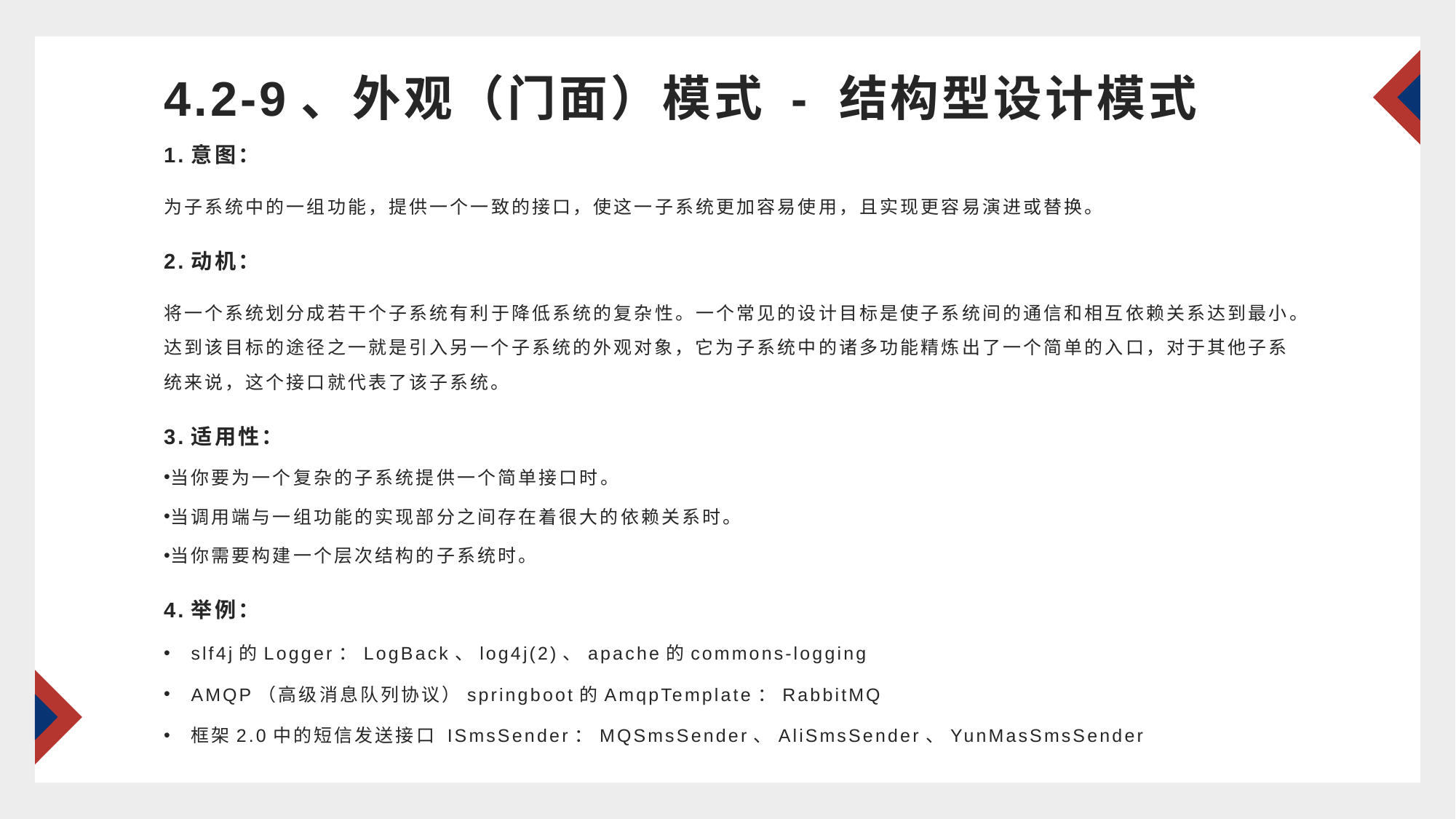

# 4.2-9、外观（门面）模式 - 结构型设计模式
1.意图：
为子系统中的一组功能，提供一个一致的接口，使这一子系统更加容易使用，且实现更容易演进或替换。
2.动机：
将一个系统划分成若干个子系统有利于降低系统的复杂性。一个常见的设计目标是使子系统间的通信和相互依赖关系达到最小。达到该目标的途径之一就是引入另一个子系统的外观对象，它为子系统中的诸多功能精炼出了一个简单的入口，对于其他子系统来说，这个接口就代表了该子系统。
3.适用性：
当你要为一个复杂的子系统提供一个简单接口时。
当调用端与一组功能的实现部分之间存在着很大的依赖关系时。
当你需要构建一个层次结构的子系统时。
4.举例：
slf4j的Logger：LogBack、log4j(2)、apache的commons-logging
AMQP（高级消息队列协议）springboot的AmqpTemplate：RabbitMQ
框架2.0中的短信发送接口 ISmsSender：MQSmsSender、AliSmsSender、YunMasSmsSender